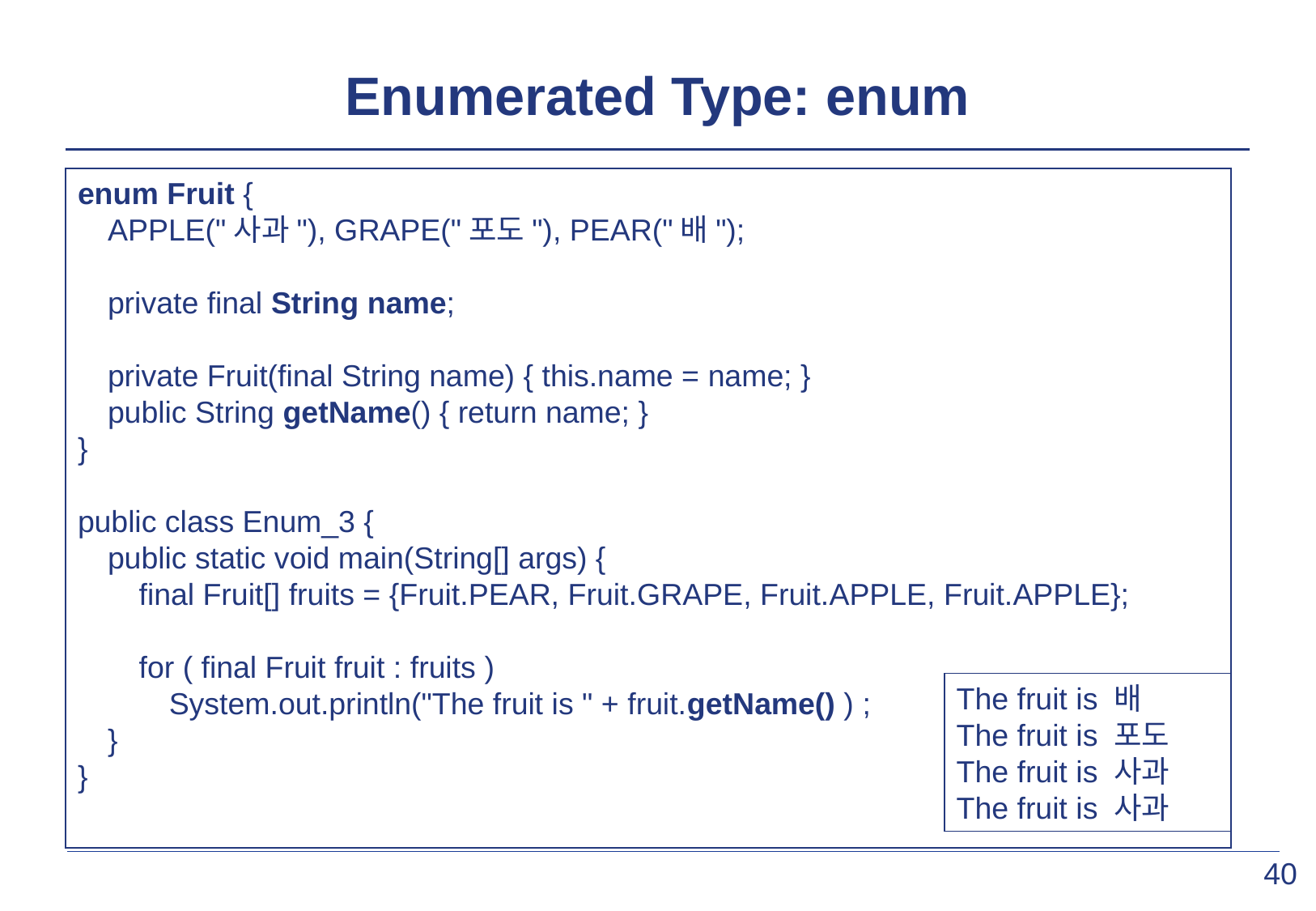

# Enumerated Type: enum
enum Fruit {
	APPLE("사과"), GRAPE("포도"), PEAR("배");

	private final String name;

	private Fruit(final String name) { this.name = name; }
	public String getName() { return name; }
}

public class Enum_3 {
	public static void main(String[] args) {
		final Fruit[] fruits = {Fruit.PEAR, Fruit.GRAPE, Fruit.APPLE, Fruit.APPLE};

		for ( final Fruit fruit : fruits )
			System.out.println("The fruit is " + fruit.getName() ) ;
	}
}
The fruit is 배
The fruit is 포도
The fruit is 사과
The fruit is 사과